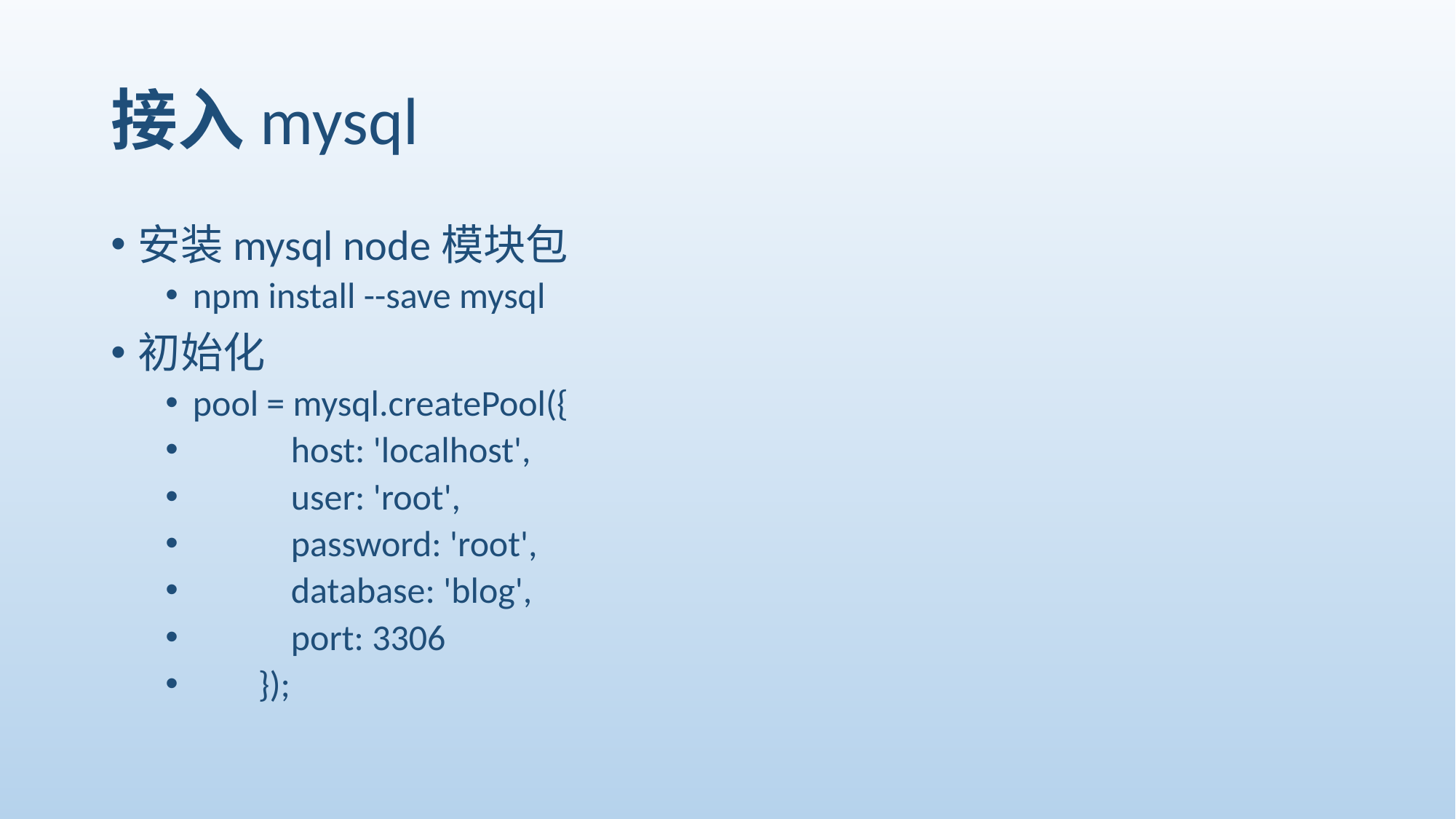

# 接入mysql
安装mysql node模块包
npm install --save mysql
初始化
pool = mysql.createPool({
            host: 'localhost',
            user: 'root',
            password: 'root',
            database: 'blog',
            port: 3306
        });